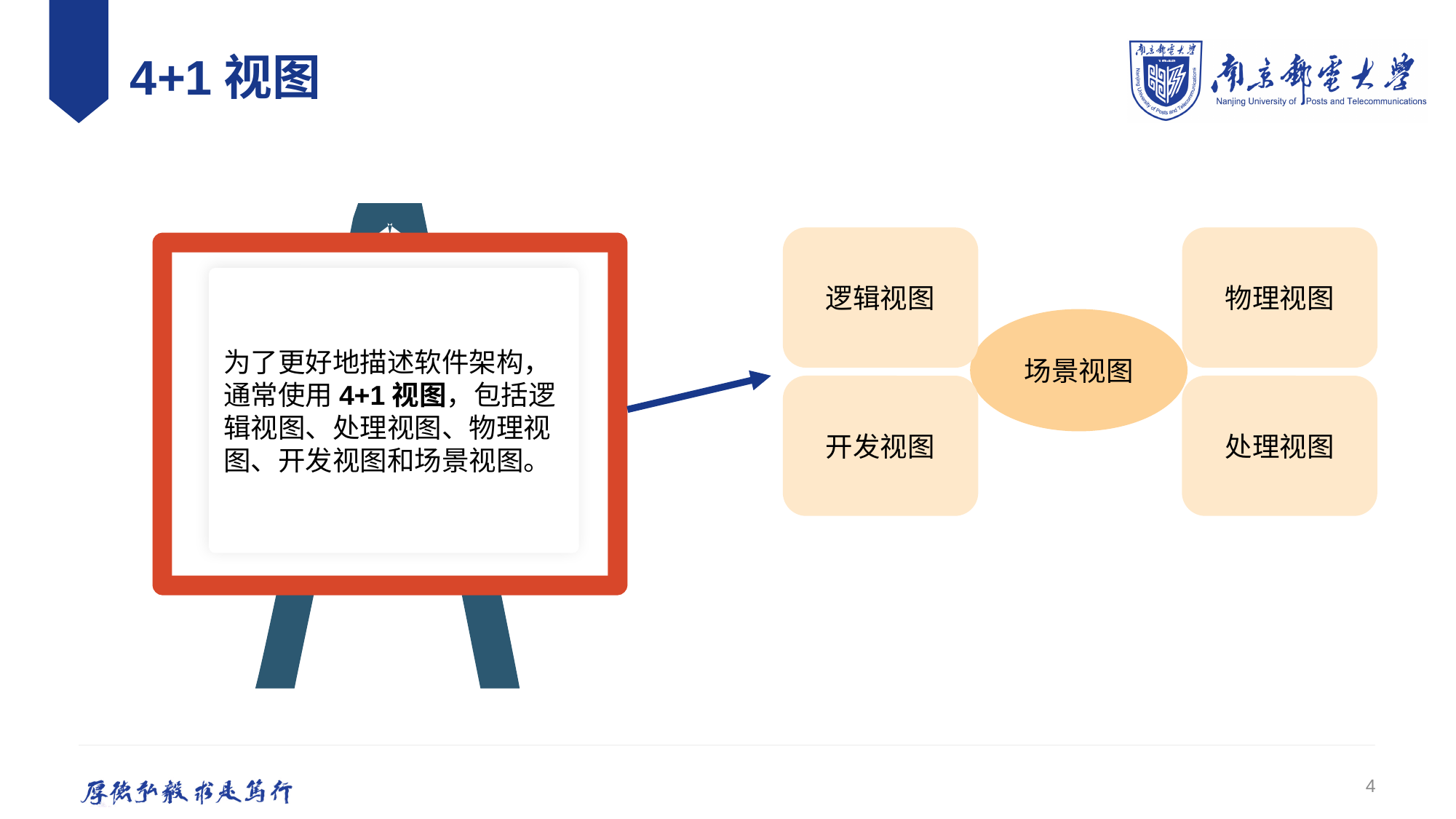

# 4+1视图

逻辑视图
物理视图

场景视图
为了更好地描述软件架构，通常使用4+1视图，包括逻辑视图、处理视图、物理视图、开发视图和场景视图。

开发视图
处理视图
4